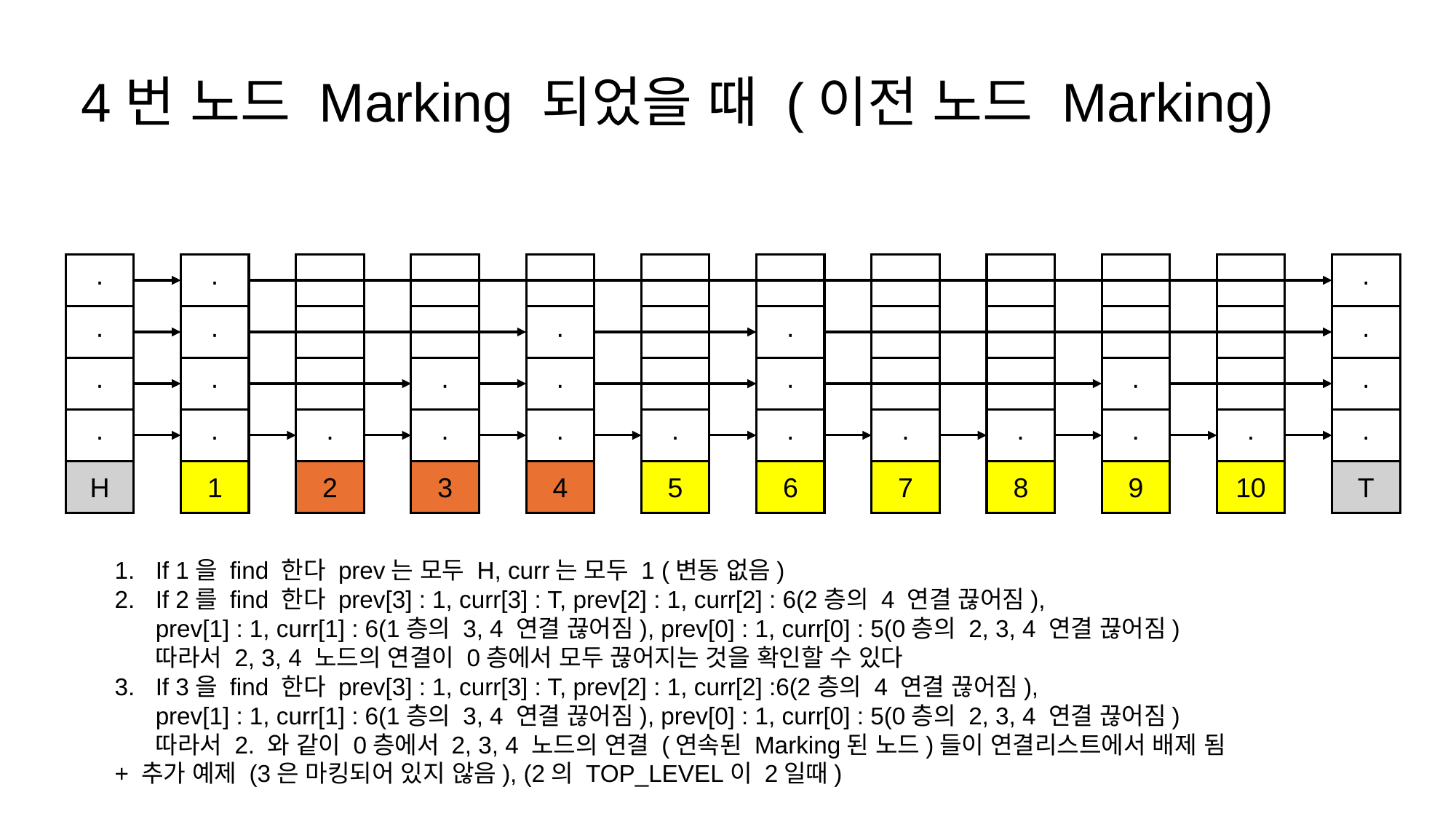

4번 노드 Marking 되었을 때 (이전 노드 Marking)
·
·
·
·
H
·
·
·
·
1

·
2

·
·
3

·
·
·
4

·
5

·
·
·
6

·
7

·
8

·
·
9

·
10
·
·
·
·
T
If 1을 find 한다 prev는 모두 H, curr는 모두 1 (변동 없음)
If 2를 find 한다 prev[3] : 1, curr[3] : T, prev[2] : 1, curr[2] : 6(2층의 4 연결 끊어짐),
prev[1] : 1, curr[1] : 6(1층의 3, 4 연결 끊어짐), prev[0] : 1, curr[0] : 5(0층의 2, 3, 4 연결 끊어짐)
따라서 2, 3, 4 노드의 연결이 0층에서 모두 끊어지는 것을 확인할 수 있다
If 3을 find 한다 prev[3] : 1, curr[3] : T, prev[2] : 1, curr[2] :6(2층의 4 연결 끊어짐),
prev[1] : 1, curr[1] : 6(1층의 3, 4 연결 끊어짐), prev[0] : 1, curr[0] : 5(0층의 2, 3, 4 연결 끊어짐)
따라서 2. 와 같이 0층에서 2, 3, 4 노드의 연결 (연속된 Marking된 노드)들이 연결리스트에서 배제 됨
+ 추가 예제 (3은 마킹되어 있지 않음), (2의 TOP_LEVEL이 2일때)